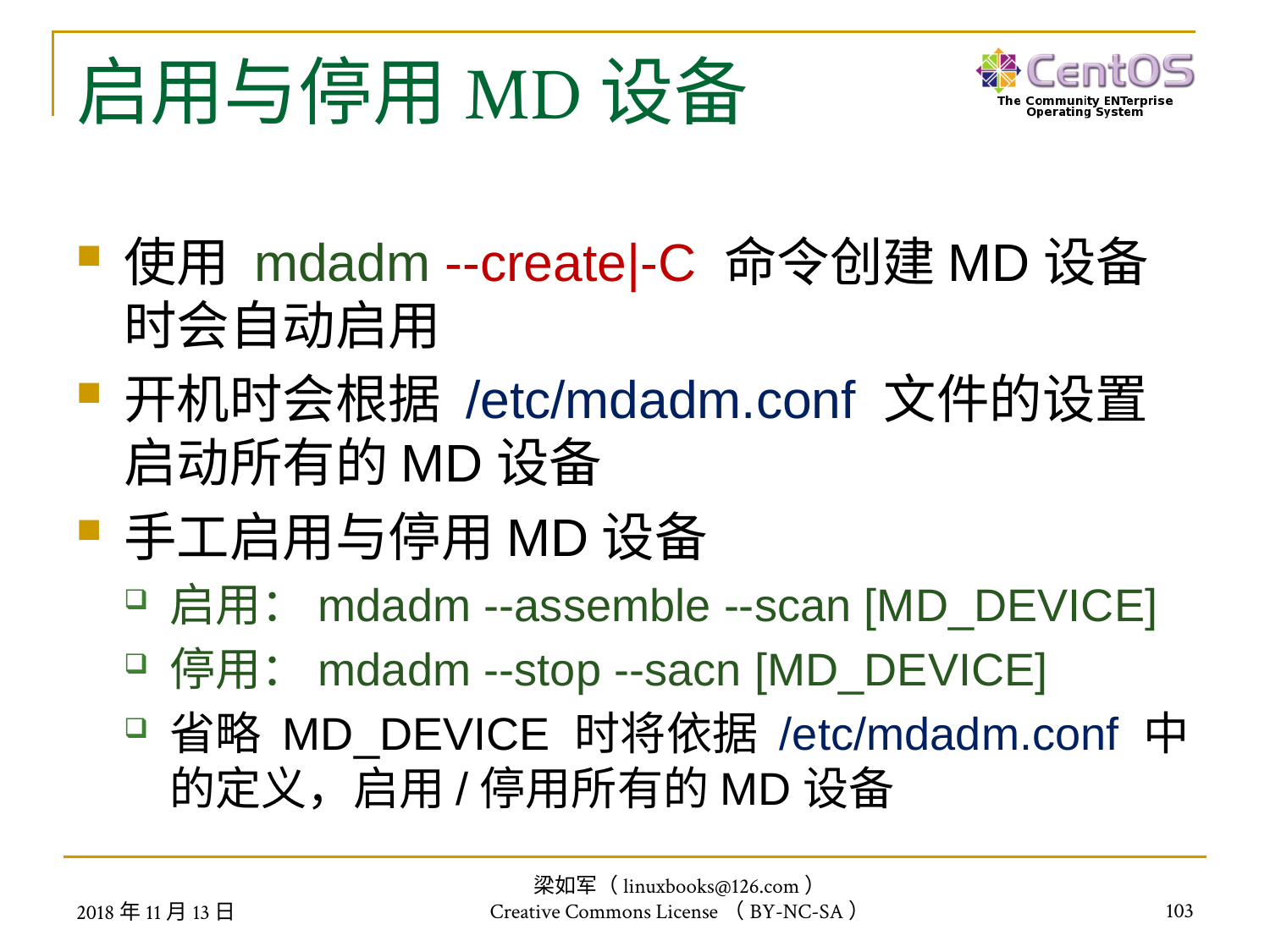

# 启用与停用MD设备
使用 mdadm --create|-C 命令创建MD设备时会自动启用
开机时会根据 /etc/mdadm.conf 文件的设置启动所有的MD设备
手工启用与停用MD设备
启用：mdadm --assemble --scan [MD_DEVICE]
停用：mdadm --stop --sacn [MD_DEVICE]
省略 MD_DEVICE 时将依据 /etc/mdadm.conf 中的定义，启用/停用所有的MD设备
梁如军（linuxbooks@126.com）
Creative Commons License（BY-NC-SA）
2018年11月13日
103